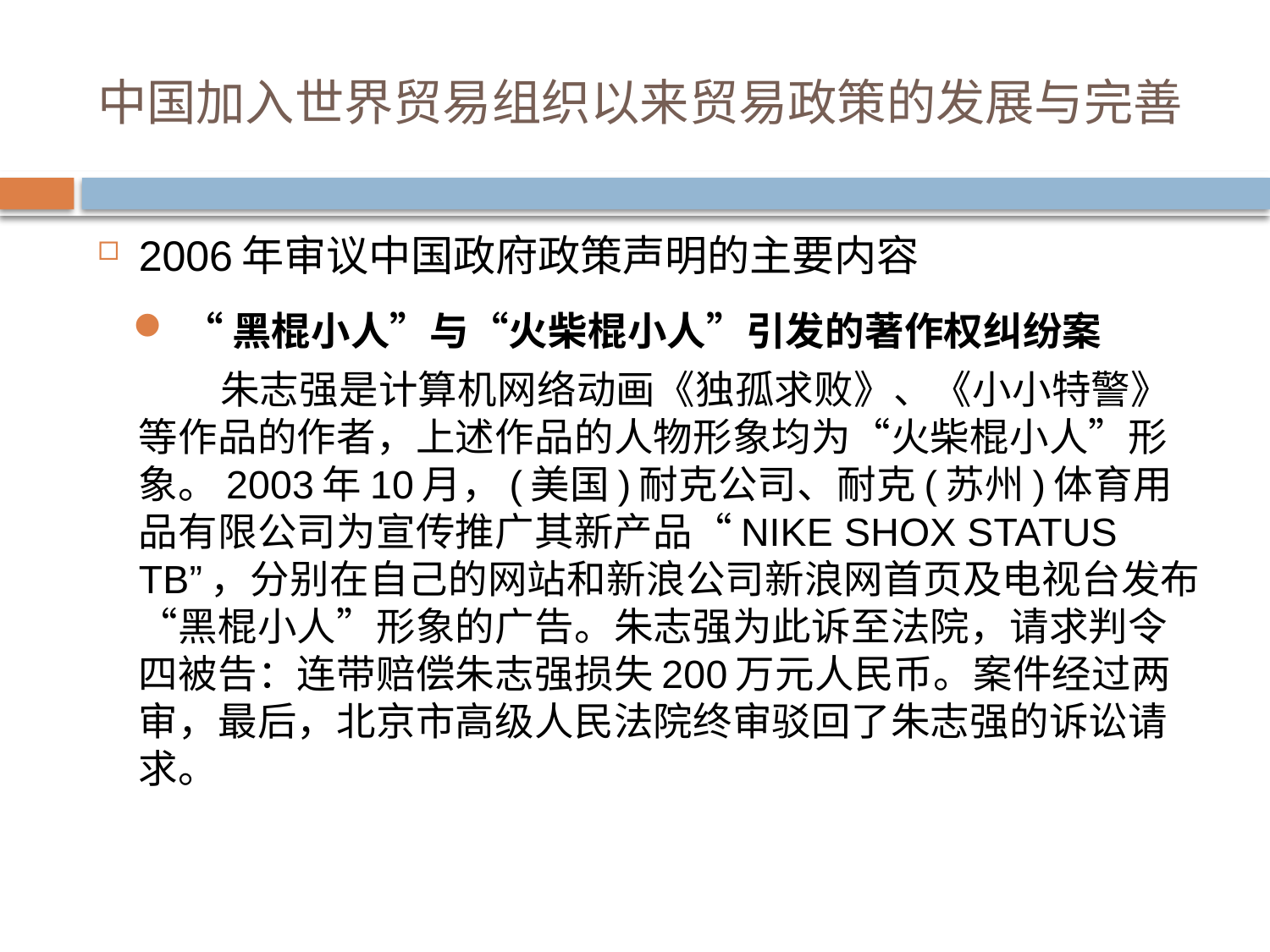

# 中国加入世界贸易组织以来贸易政策的发展与完善
2006年审议中国政府政策声明的主要内容
  “黑棍小人”与“火柴棍小人”引发的著作权纠纷案
    　　朱志强是计算机网络动画《独孤求败》、《小小特警》等作品的作者，上述作品的人物形象均为“火柴棍小人”形象。2003年10月，(美国)耐克公司、耐克(苏州)体育用品有限公司为宣传推广其新产品“NIKE SHOX STATUS TB”，分别在自己的网站和新浪公司新浪网首页及电视台发布“黑棍小人”形象的广告。朱志强为此诉至法院，请求判令四被告：连带赔偿朱志强损失200万元人民币。案件经过两审，最后，北京市高级人民法院终审驳回了朱志强的诉讼请求。